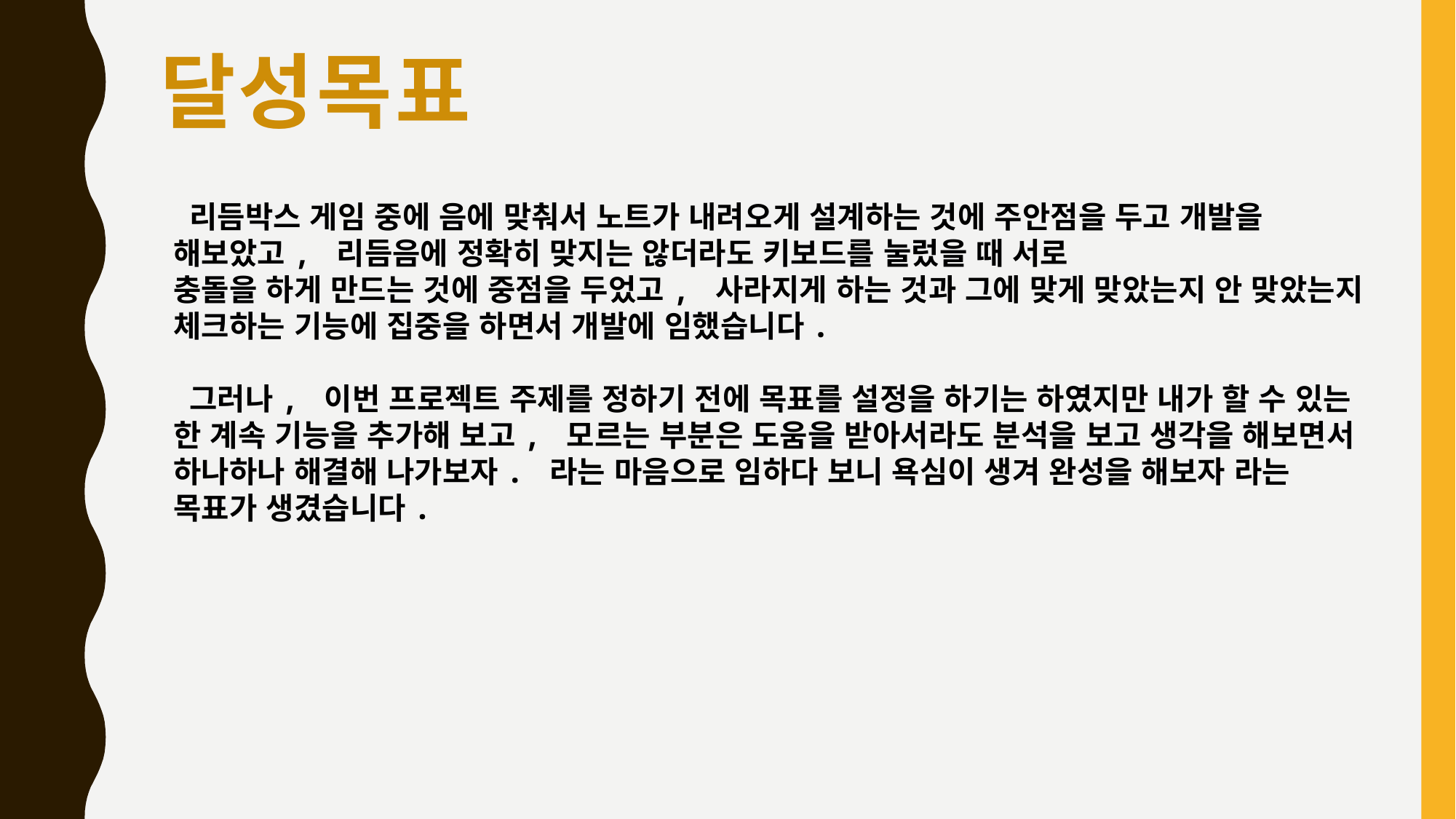

# 달성목표
 리듬박스 게임 중에 음에 맞춰서 노트가 내려오게 설계하는 것에 주안점을 두고 개발을 해보았고, 리듬음에 정확히 맞지는 않더라도 키보드를 눌렀을 때 서로
충돌을 하게 만드는 것에 중점을 두었고, 사라지게 하는 것과 그에 맞게 맞았는지 안 맞았는지 체크하는 기능에 집중을 하면서 개발에 임했습니다.

 그러나, 이번 프로젝트 주제를 정하기 전에 목표를 설정을 하기는 하였지만 내가 할 수 있는 한 계속 기능을 추가해 보고, 모르는 부분은 도움을 받아서라도 분석을 보고 생각을 해보면서 하나하나 해결해 나가보자. 라는 마음으로 임하다 보니 욕심이 생겨 완성을 해보자 라는 목표가 생겼습니다.